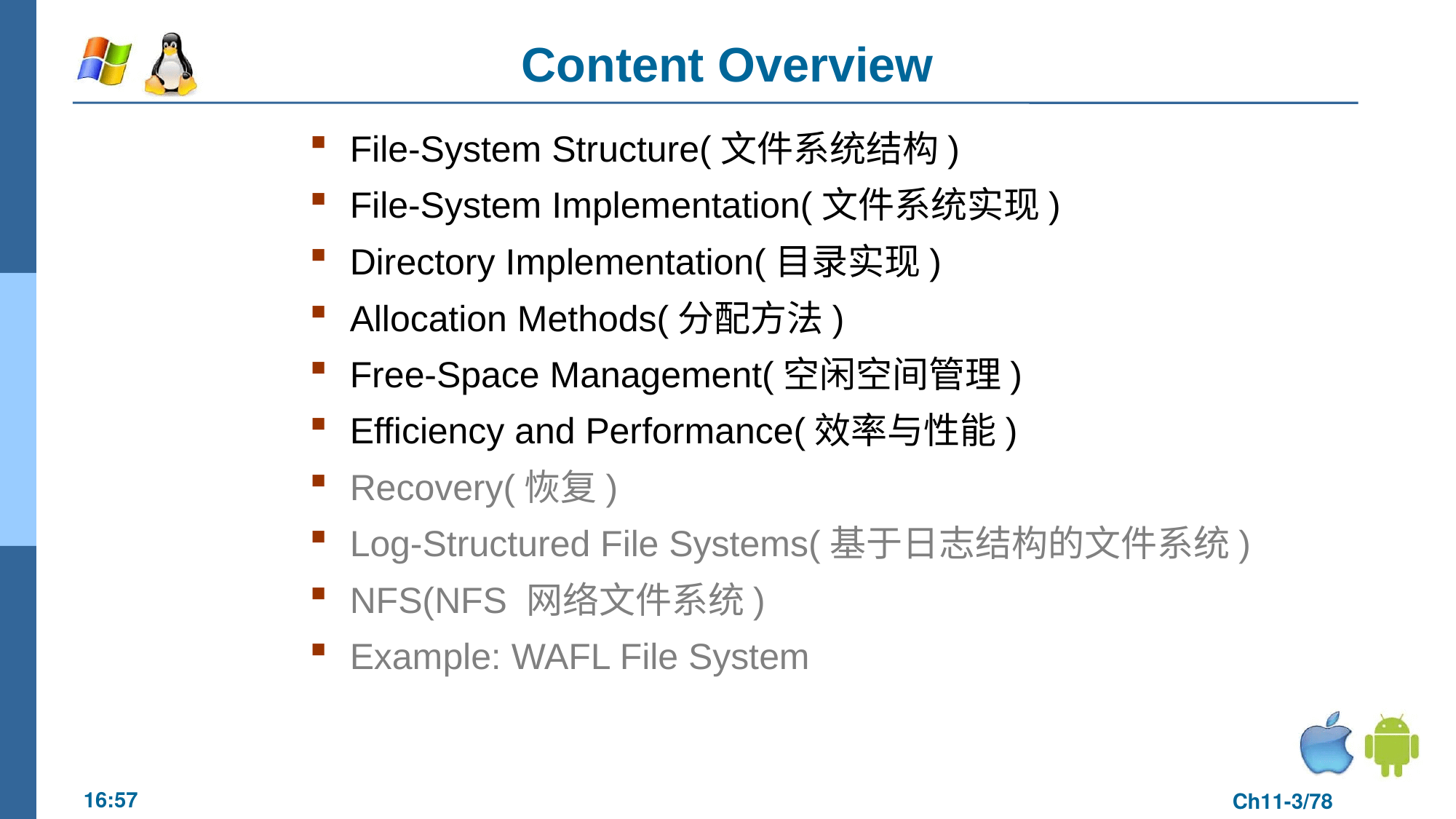

# Content Overview
File-System Structure(文件系统结构)
File-System Implementation(文件系统实现)
Directory Implementation(目录实现)
Allocation Methods(分配方法)
Free-Space Management(空闲空间管理)
Efficiency and Performance(效率与性能)
Recovery(恢复)
Log-Structured File Systems(基于日志结构的文件系统)
NFS(NFS 网络文件系统)
Example: WAFL File System